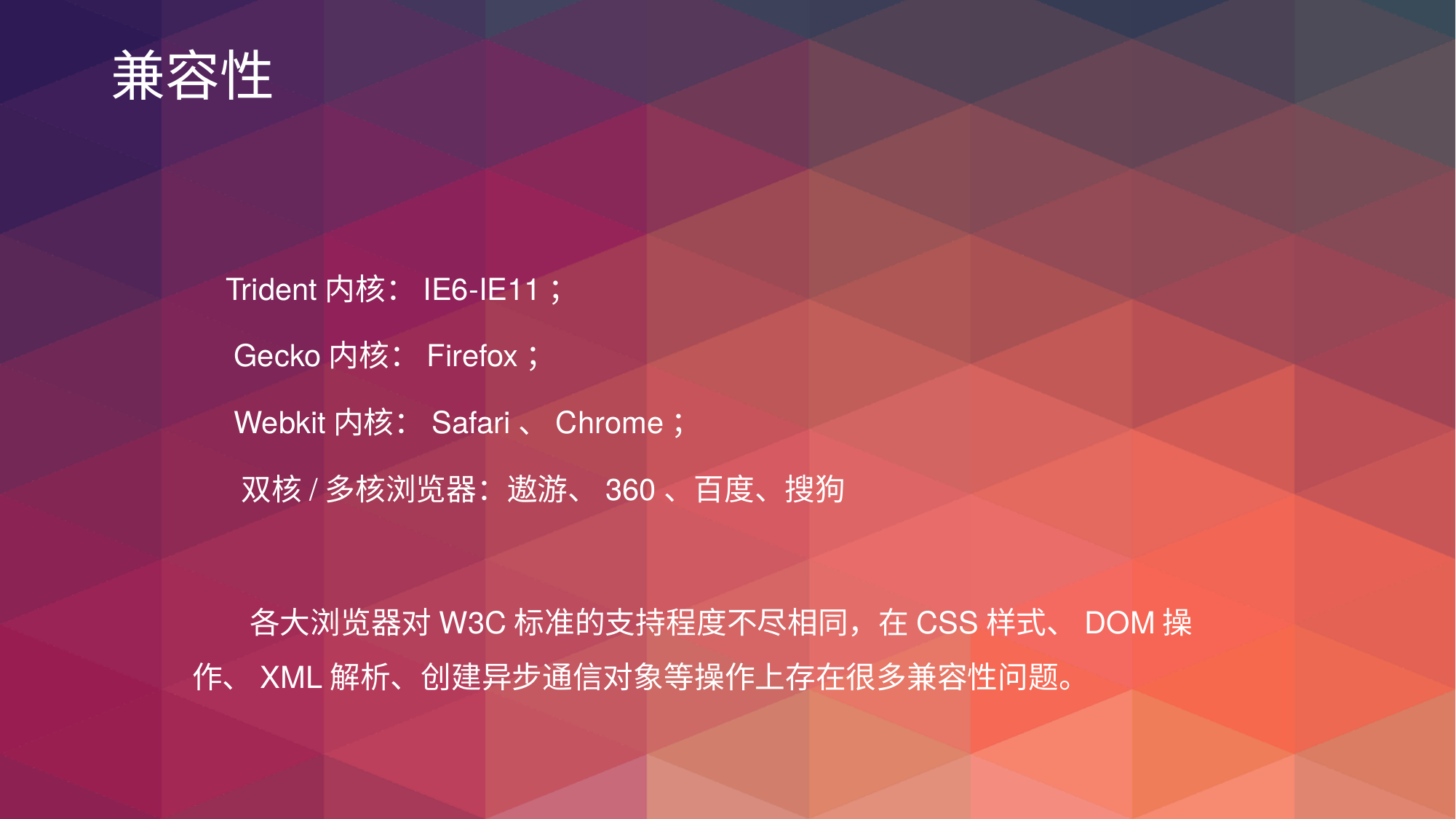

兼容性

    Trident内核：IE6-IE11；
     Gecko内核：Firefox；
     Webkit内核：Safari、Chrome；
     双核/多核浏览器：遨游、360、百度、搜狗

      各大浏览器对W3C标准的支持程度不尽相同，在CSS样式、DOM操作、XML解析、创建异步通信对象等操作上存在很多兼容性问题。